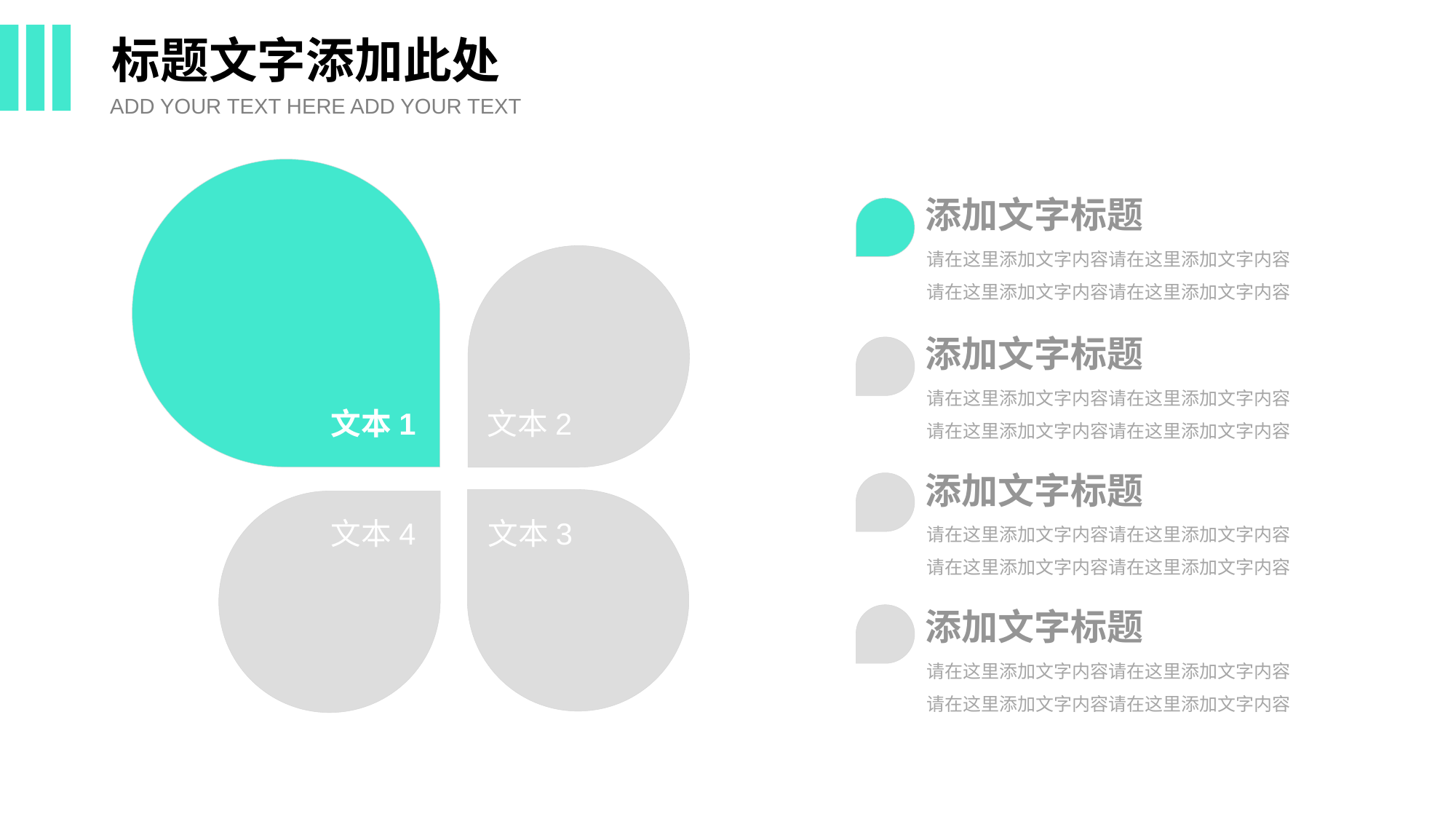

标题文字添加此处
ADD YOUR TEXT HERE ADD YOUR TEXT

文本1
添加文字标题

请在这里添加文字内容请在这里添加文字内容请在这里添加文字内容请在这里添加文字内容

文本2
添加文字标题

请在这里添加文字内容请在这里添加文字内容请在这里添加文字内容请在这里添加文字内容
添加文字标题

文本3

文本4
请在这里添加文字内容请在这里添加文字内容请在这里添加文字内容请在这里添加文字内容
添加文字标题

请在这里添加文字内容请在这里添加文字内容请在这里添加文字内容请在这里添加文字内容